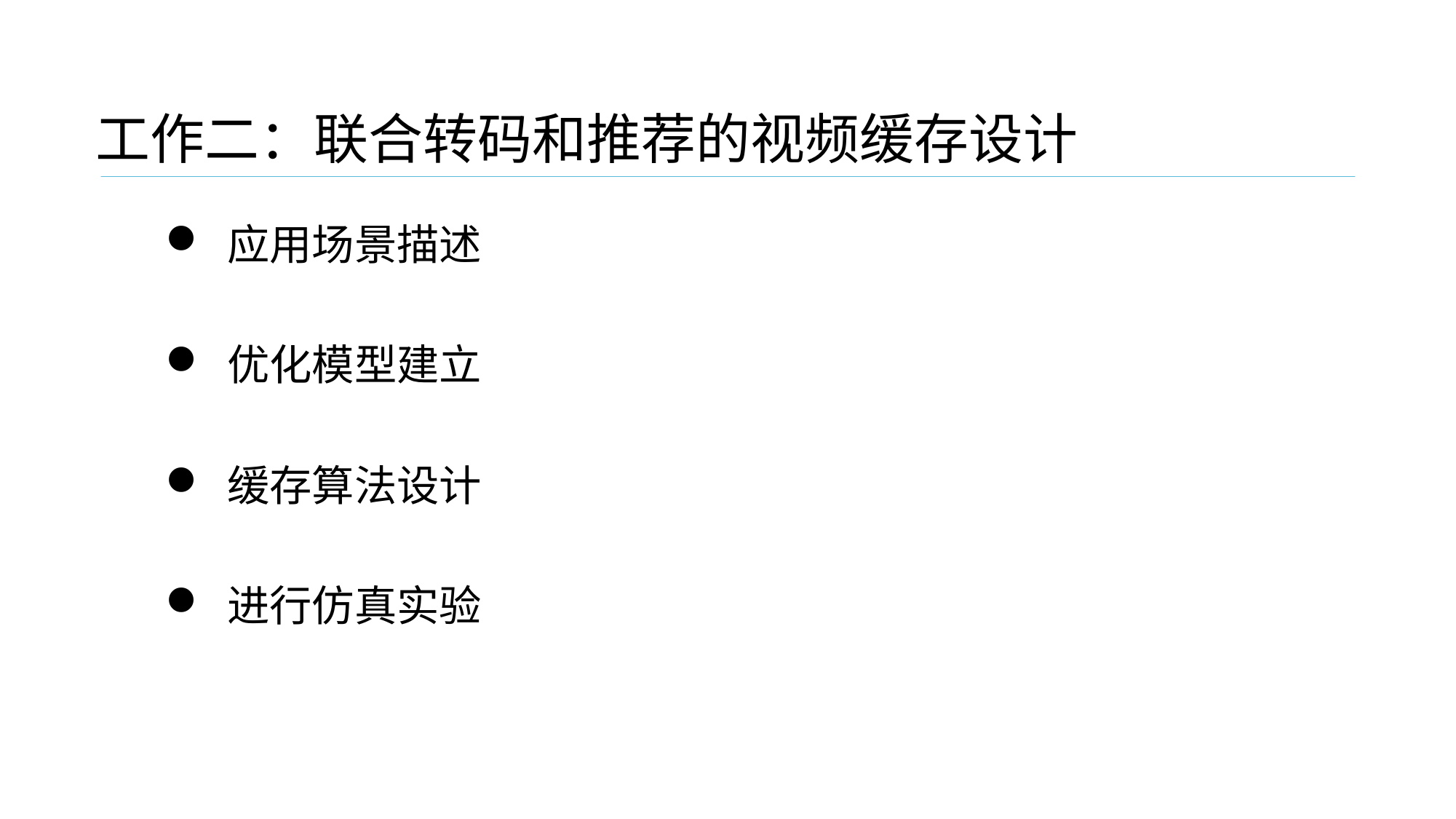

工作二：联合转码和推荐的视频缓存设计

 应用场景描述

 优化模型建立

 缓存算法设计

 进行仿真实验